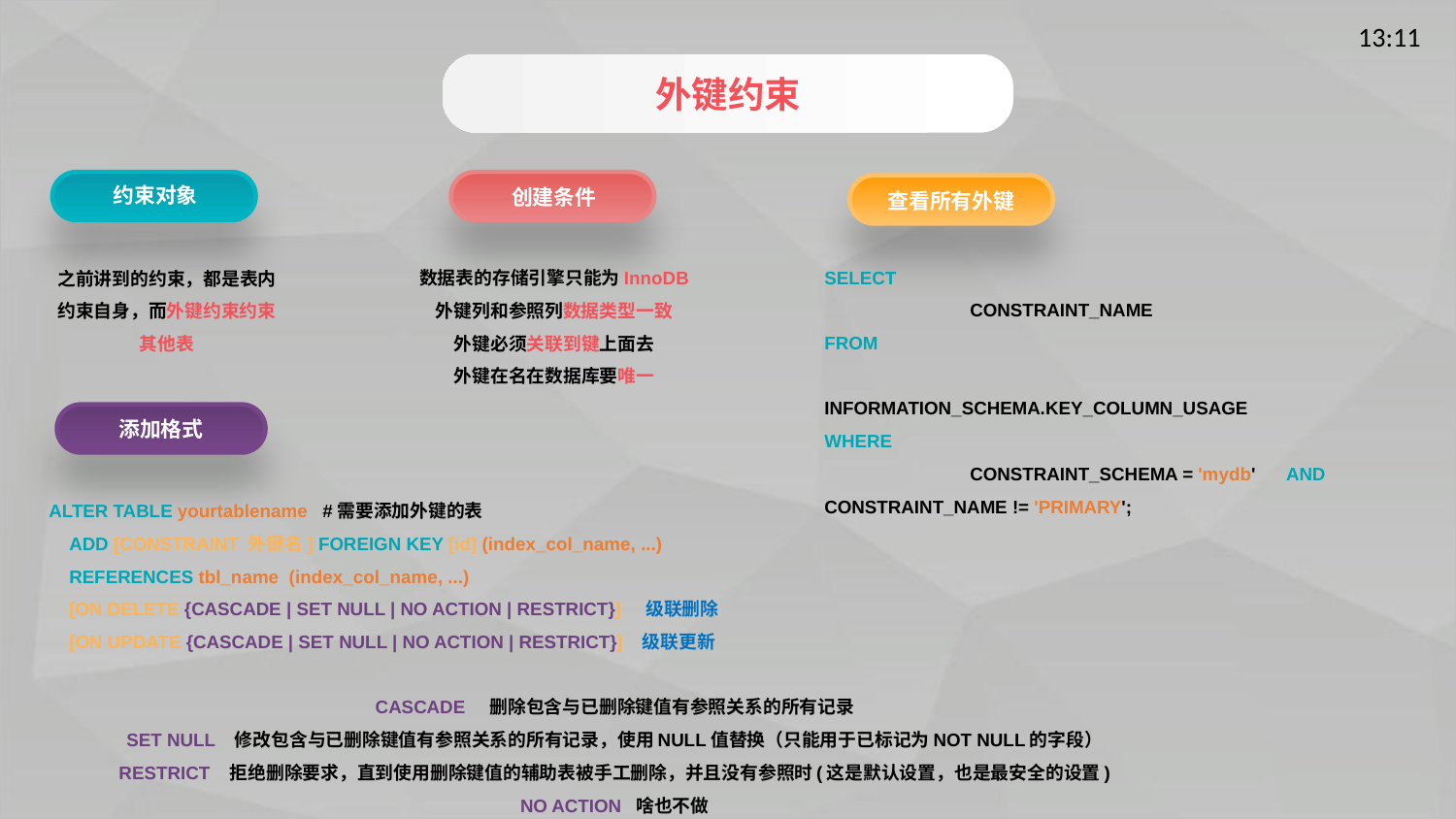

外键约束

约束对象

创建条件

查看所有外键
SELECT
	CONSTRAINT_NAME
FROM
	INFORMATION_SCHEMA.KEY_COLUMN_USAGE
WHERE
	CONSTRAINT_SCHEMA = 'mydb'      AND CONSTRAINT_NAME != 'PRIMARY';
数据表的存储引擎只能为InnoDB
外键列和参照列数据类型一致
外键必须关联到键上面去
外键在名在数据库要唯一
之前讲到的约束，都是表内约束自身，而外键约束约束其他表

添加格式
ALTER TABLE yourtablename   #需要添加外键的表
    ADD [CONSTRAINT 外键名] FOREIGN KEY [id] (index_col_name, ...)
    REFERENCES tbl_name  (index_col_name, ...)
    [ON DELETE {CASCADE | SET NULL | NO ACTION | RESTRICT}]    级联删除
    [ON UPDATE {CASCADE | SET NULL | NO ACTION | RESTRICT}]   级联更新

 CASCADE    删除包含与已删除键值有参照关系的所有记录
 SET NULL   修改包含与已删除键值有参照关系的所有记录，使用NULL值替换（只能用于已标记为NOT NULL的字段）
 RESTRICT   拒绝删除要求，直到使用删除键值的辅助表被手工删除，并且没有参照时(这是默认设置，也是最安全的设置)
 NO ACTION  啥也不做